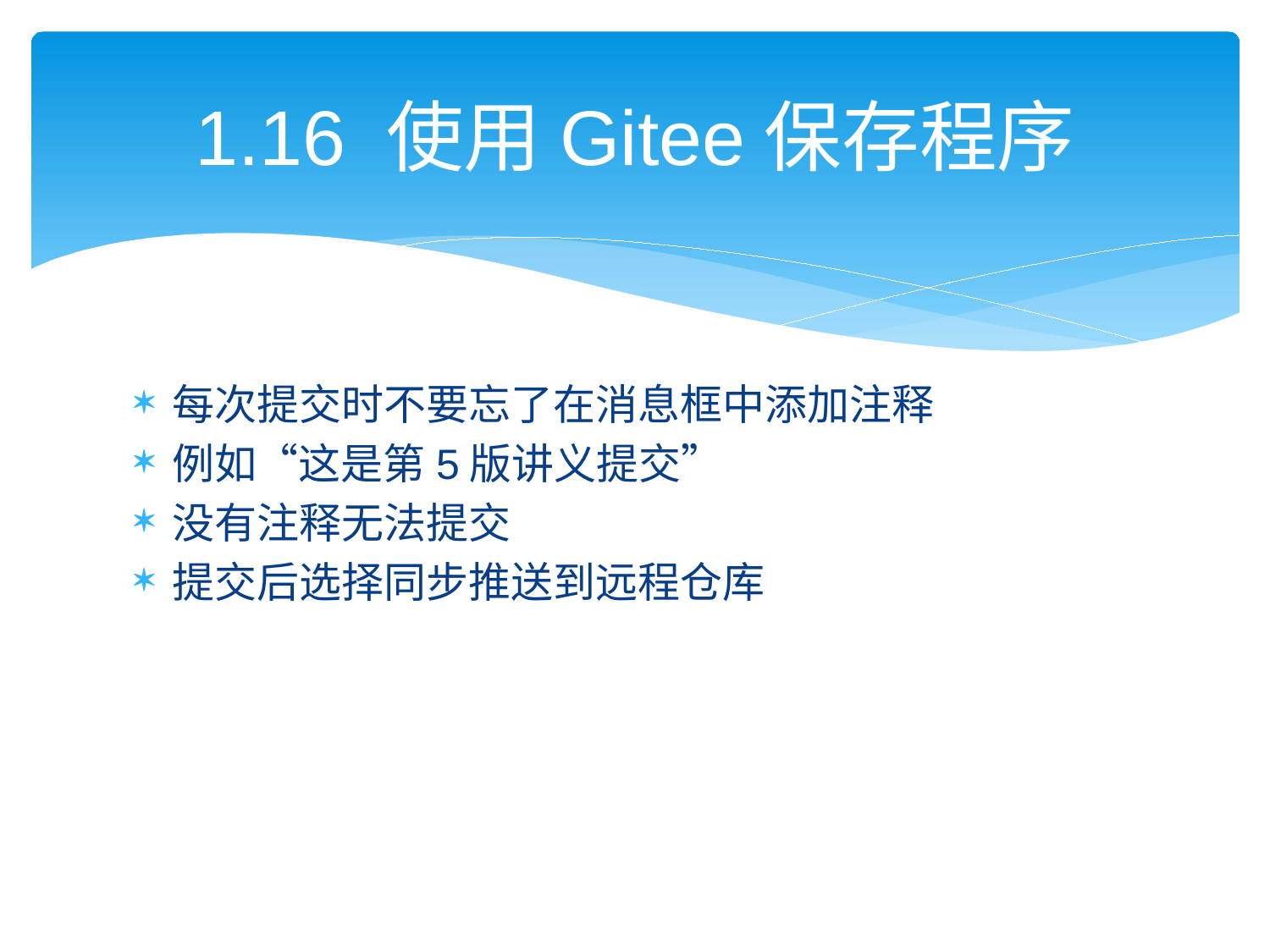

# 1.16 使用Gitee保存程序
每次提交时不要忘了在消息框中添加注释
例如“这是第5版讲义提交”
没有注释无法提交
提交后选择同步推送到远程仓库